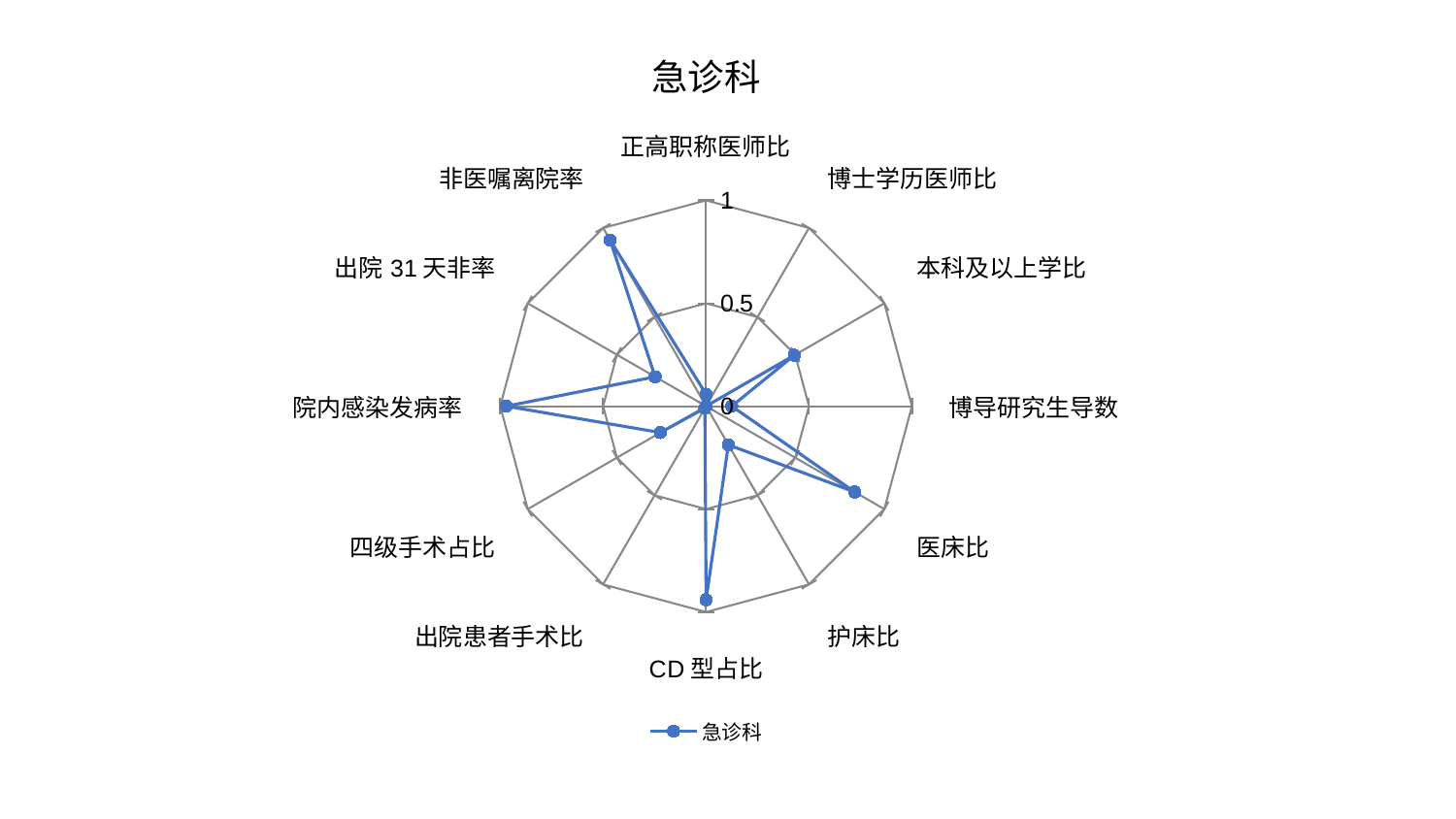

### Chart: 急诊科

| Category | 急诊科 |
|---|---|
| 正高职称医师比 | 0.0580912863070539 |
| 博士学历医师比 | 0.0 |
| 本科及以上学比 | 0.495327102803738 |
| 博导研究生导数 | 0.125 |
| 医床比 | 0.833853280393269 |
| 护床比 | 0.216718412113617 |
| CD型占比 | 0.940379585540876 |
| 出院患者手术比 | 0.0112218904794144 |
| 四级手术占比 | 0.256269592476489 |
| 院内感染发病率 | 0.97047619047619 |
| 出院31天非率 | 0.28556858745538 |
| 非医嘱离院率 | 0.931758738210351 |
12